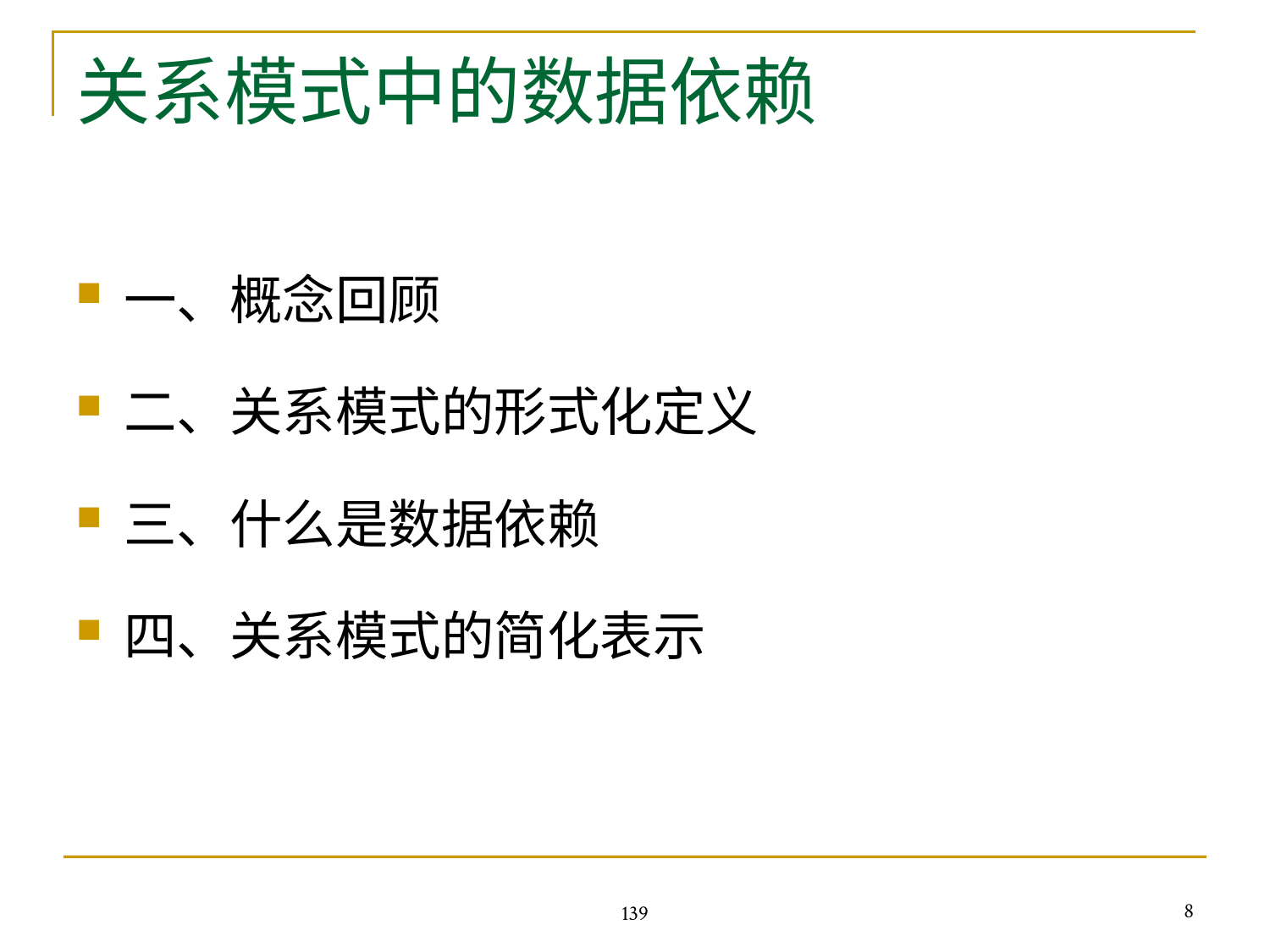

# 关系模式中的数据依赖
一、概念回顾
二、关系模式的形式化定义
三、什么是数据依赖
四、关系模式的简化表示
8
139